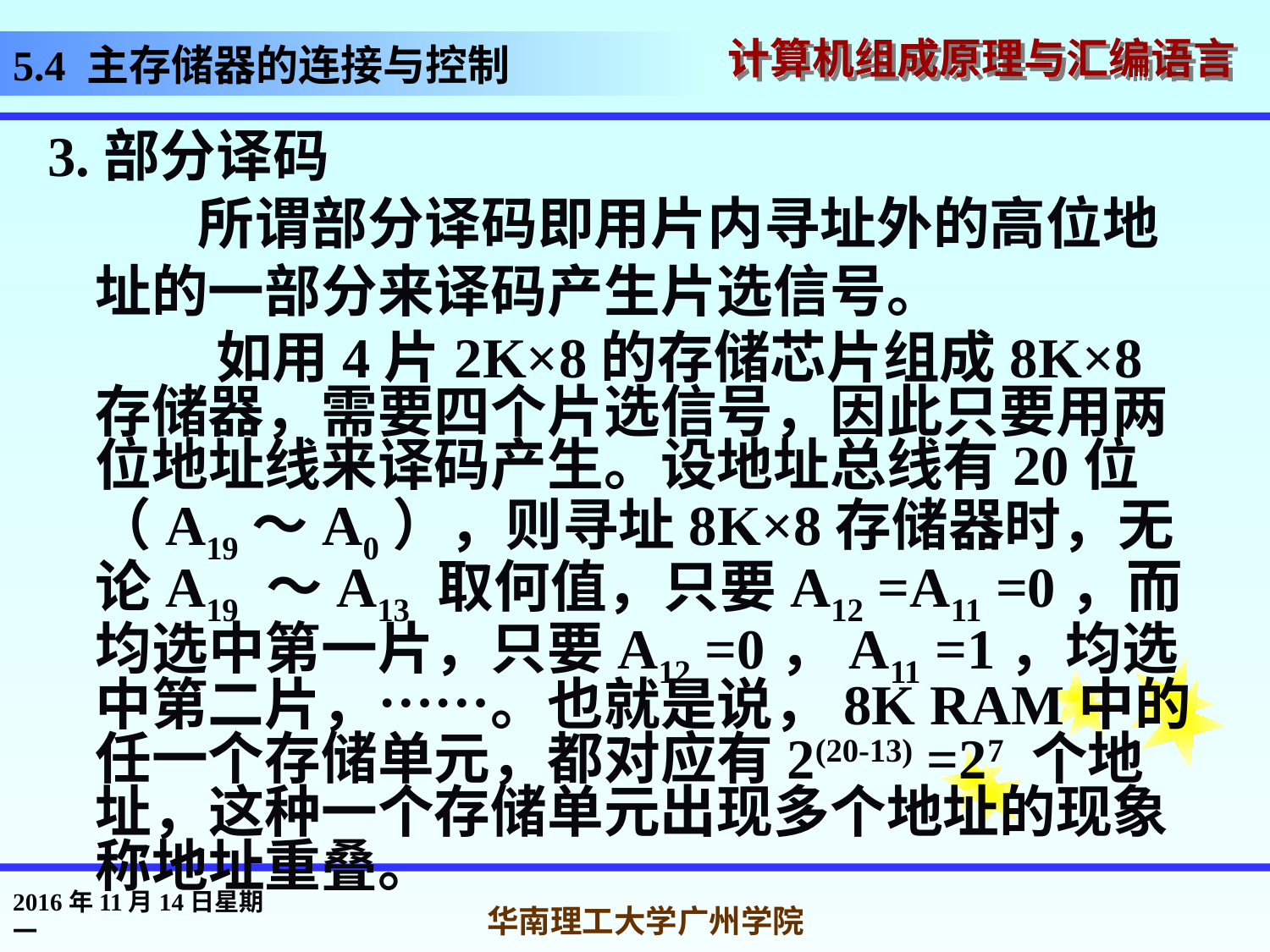

# 5.4 主存储器的连接与控制
3.部分译码
        所谓部分译码即用片内寻址外的高位地址的一部分来译码产生片选信号。
            如用4片2K×8的存储芯片组成8K×8存储器，需要四个片选信号，因此只要用两位地址线来译码产生。设地址总线有20位（A19～A0），则寻址8K×8存储器时，无论A19 ～A13 取何值，只要A12 =A11 =0，而均选中第一片，只要A12 =0，A11 =1，均选中第二片，……。也就是说，8K RAM中的任一个存储单元，都对应有2(20-13) =27 个地址，这种一个存储单元出现多个地址的现象称地址重叠。
2016年11月14日星期一
华南理工大学广州学院